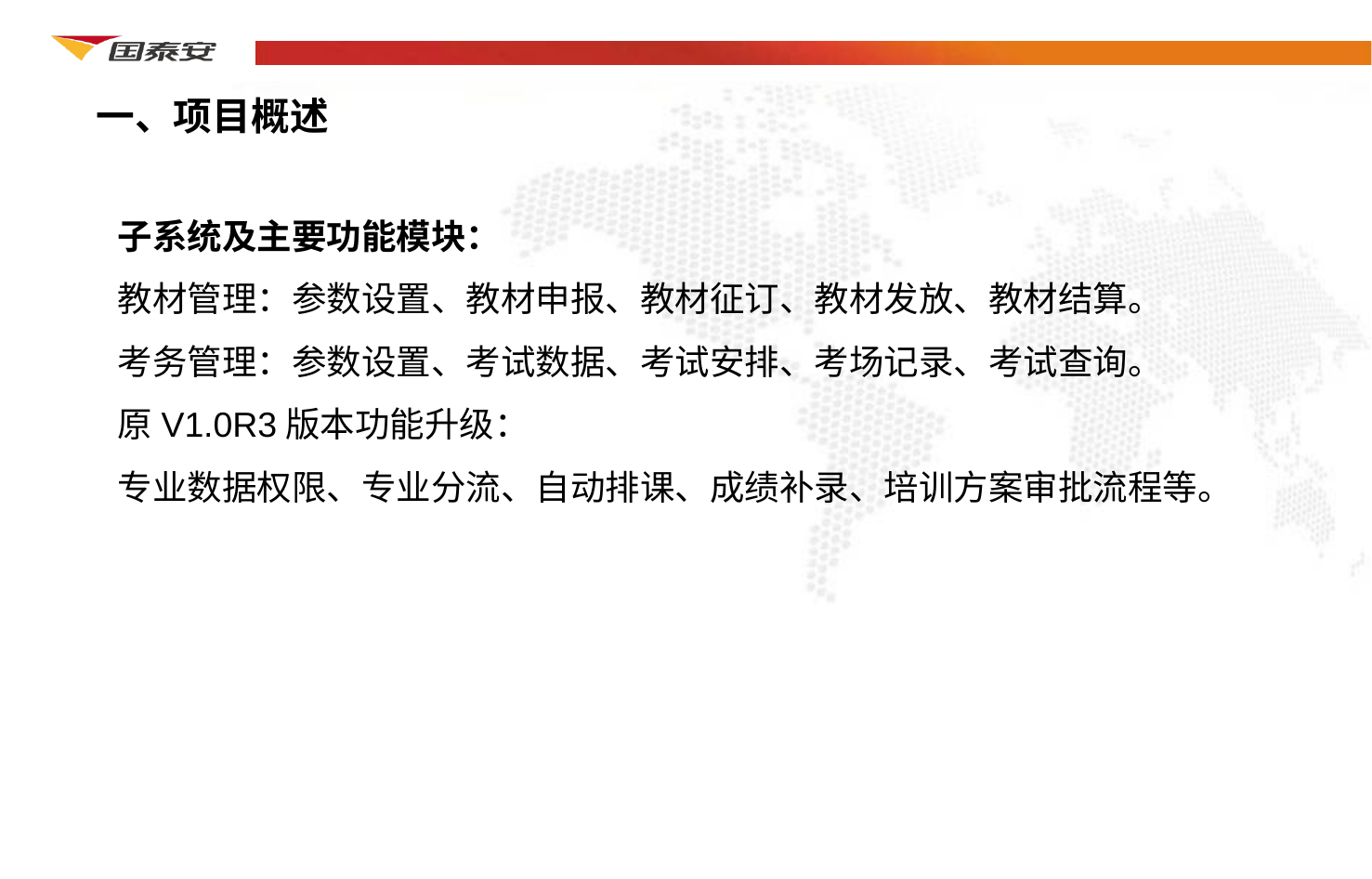

一、项目概述
子系统及主要功能模块：
教材管理：参数设置、教材申报、教材征订、教材发放、教材结算。
考务管理：参数设置、考试数据、考试安排、考场记录、考试查询。
原V1.0R3版本功能升级：
专业数据权限、专业分流、自动排课、成绩补录、培训方案审批流程等。